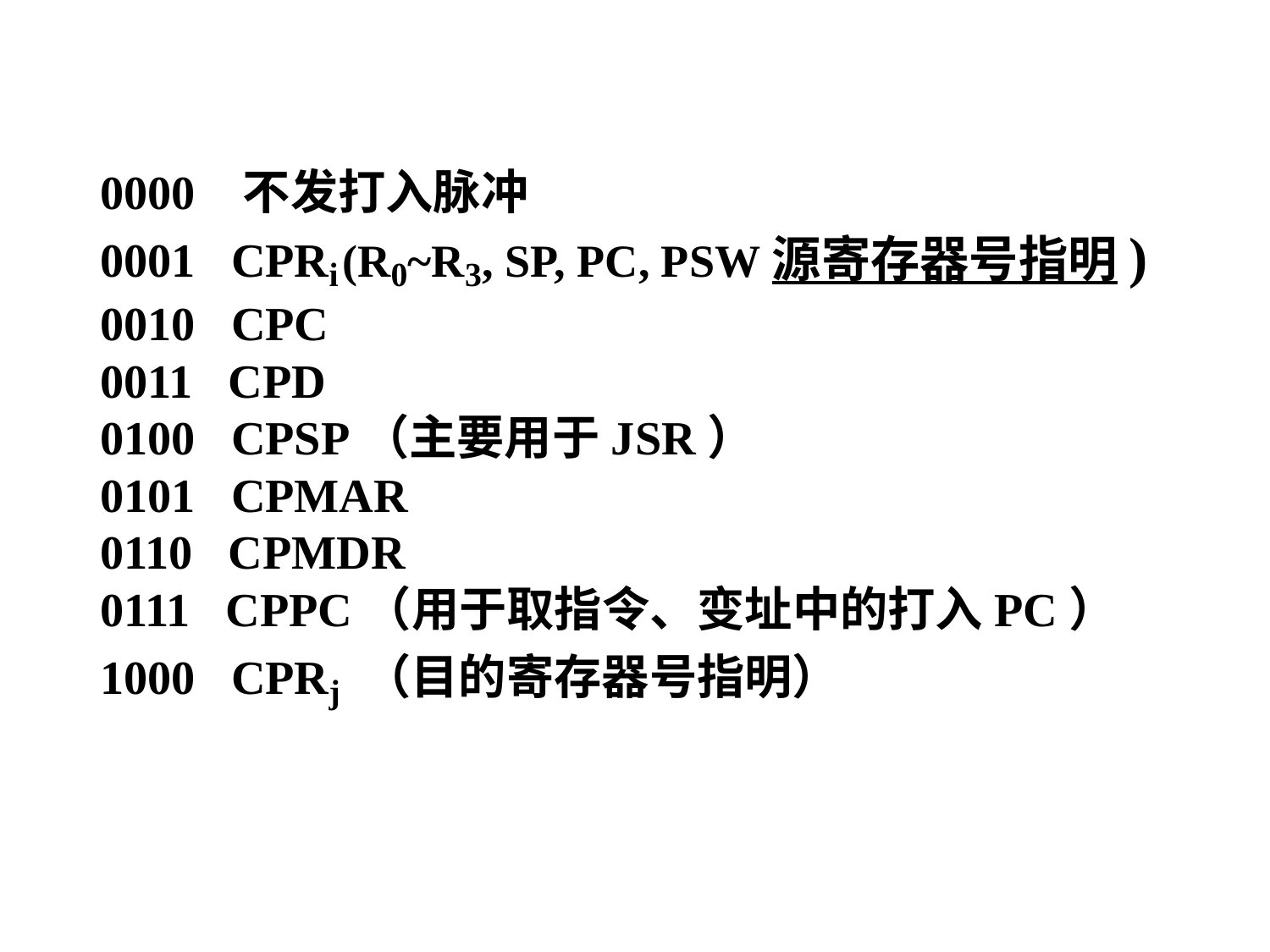

0000   不发打入脉冲
0001   CPRi (R0~R3, SP, PC, PSW源寄存器号指明)
0010   CPC
0011   CPD
0100   CPSP（主要用于JSR）
0101   CPMAR
0110   CPMDR
0111   CPPC（用于取指令、变址中的打入PC）
1000   CPRj （目的寄存器号指明）